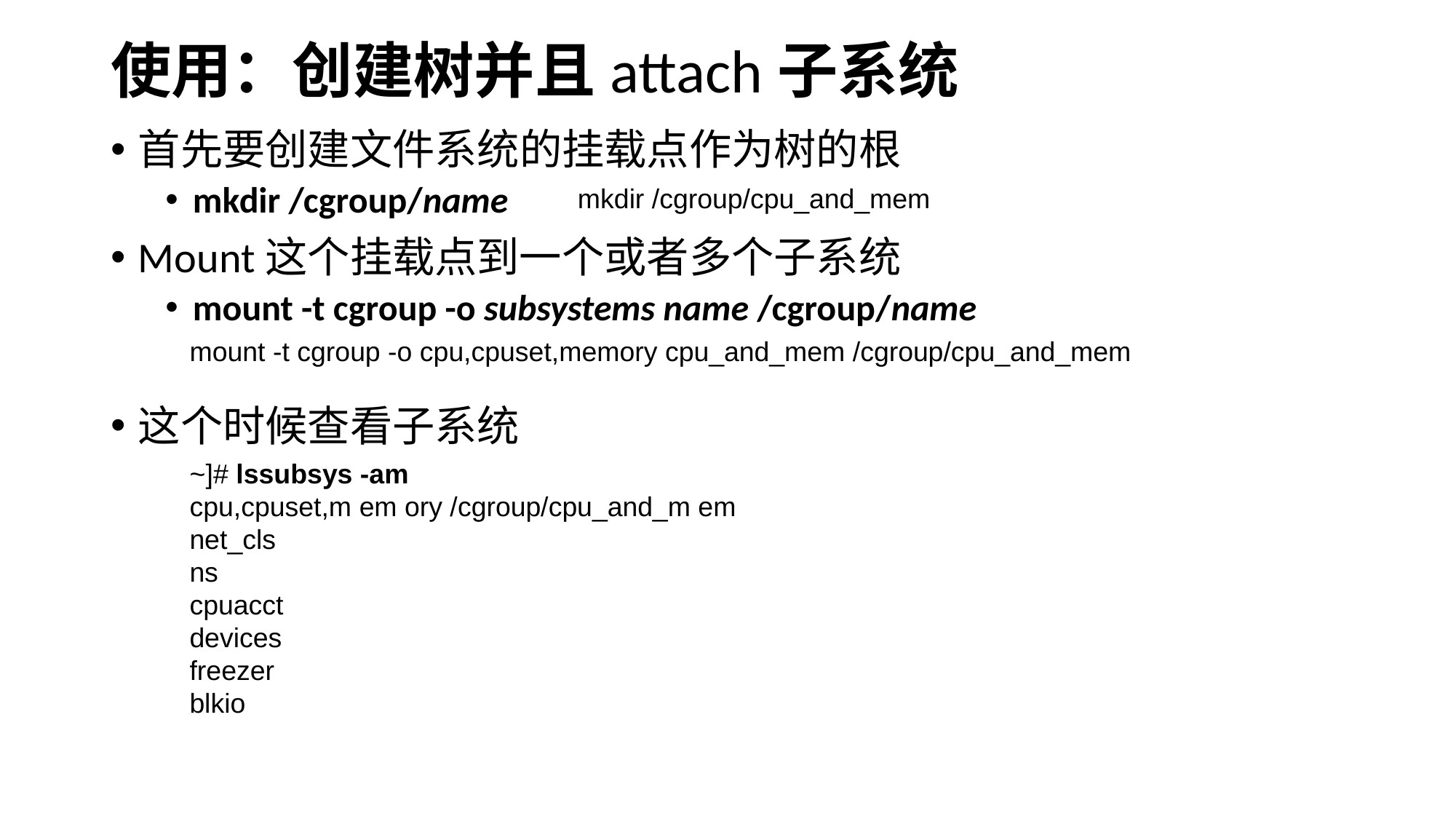

# 使用：创建树并且attach子系统
首先要创建文件系统的挂载点作为树的根
mkdir /cgroup/name
Mount这个挂载点到一个或者多个子系统
mount -t cgroup -o subsystems name /cgroup/name

这个时候查看子系统

mkdir /cgroup/cpu_and_mem
mount -t cgroup -o cpu,cpuset,memory cpu_and_mem /cgroup/cpu_and_mem
~]# lssubsys -am
cpu,cpuset,m em ory /cgroup/cpu_and_m em
net_cls
ns
cpuacct
devices
freezer
blkio